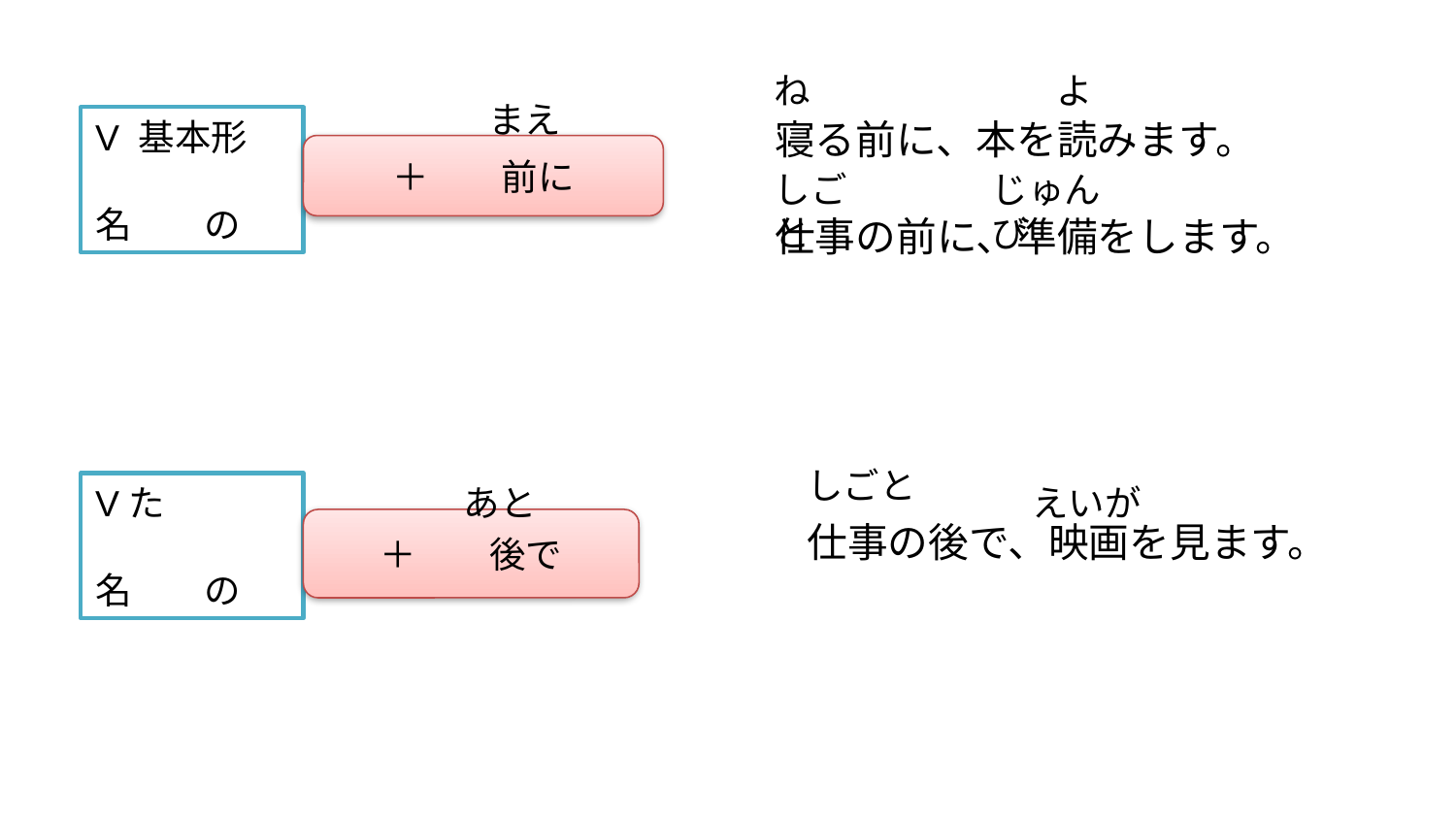

ね
よ
まえ
V 基本形

名　　の
寝る前に、本を読みます。

仕事の前に、準備をします。
＋　　前に
しごと
じゅんび
しごと
Vた

名　　の
あと
えいが
＋　　後で
仕事の後で、映画を見ます。